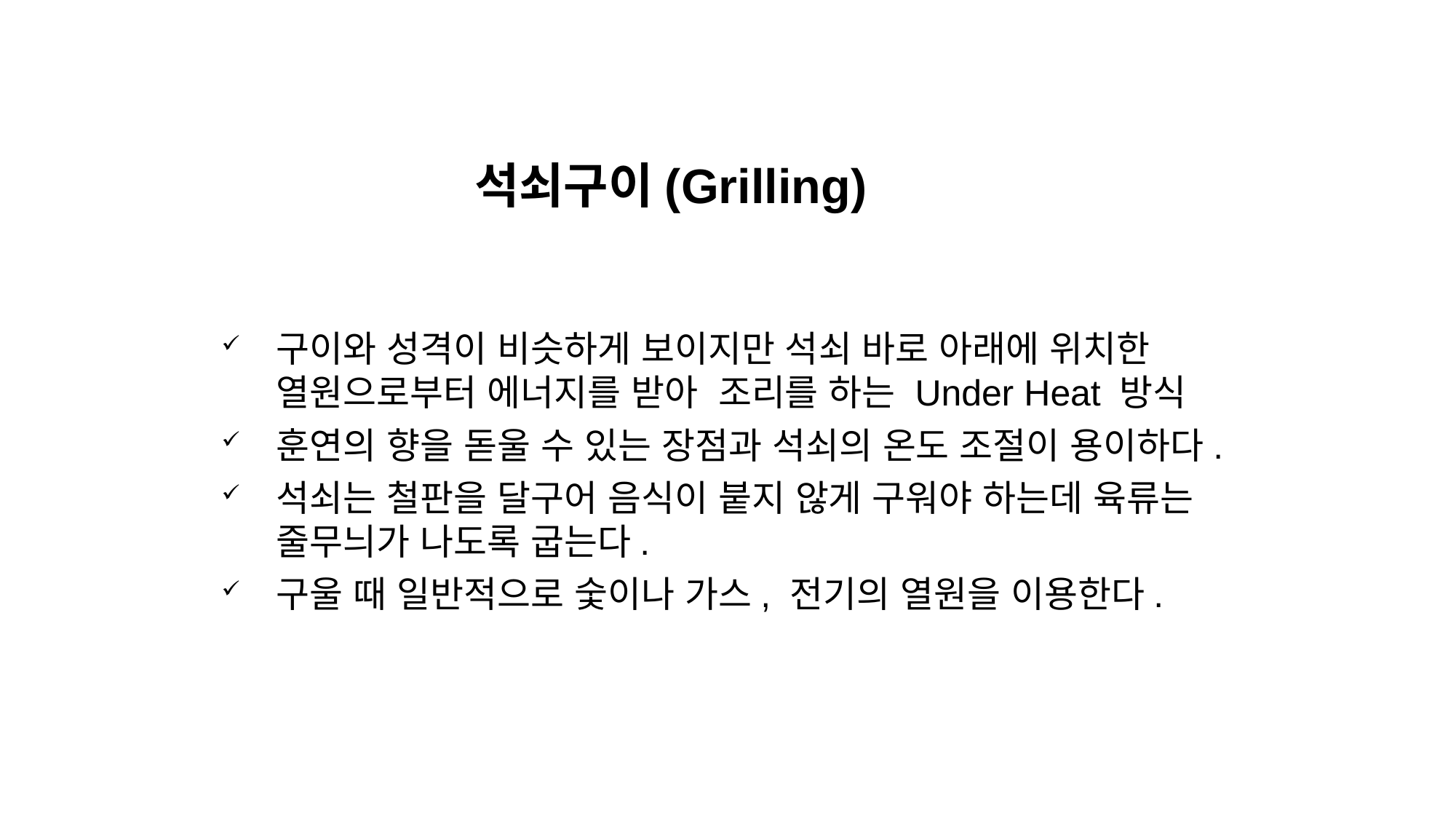

# 석쇠구이(Grilling)
구이와 성격이 비슷하게 보이지만 석쇠 바로 아래에 위치한 열원으로부터 에너지를 받아  조리를 하는 Under Heat 방식
훈연의 향을 돋울 수 있는 장점과 석쇠의 온도 조절이 용이하다.
석쇠는 철판을 달구어 음식이 붙지 않게 구워야 하는데 육류는 줄무늬가 나도록 굽는다.
구울 때 일반적으로 숯이나 가스, 전기의 열원을 이용한다.